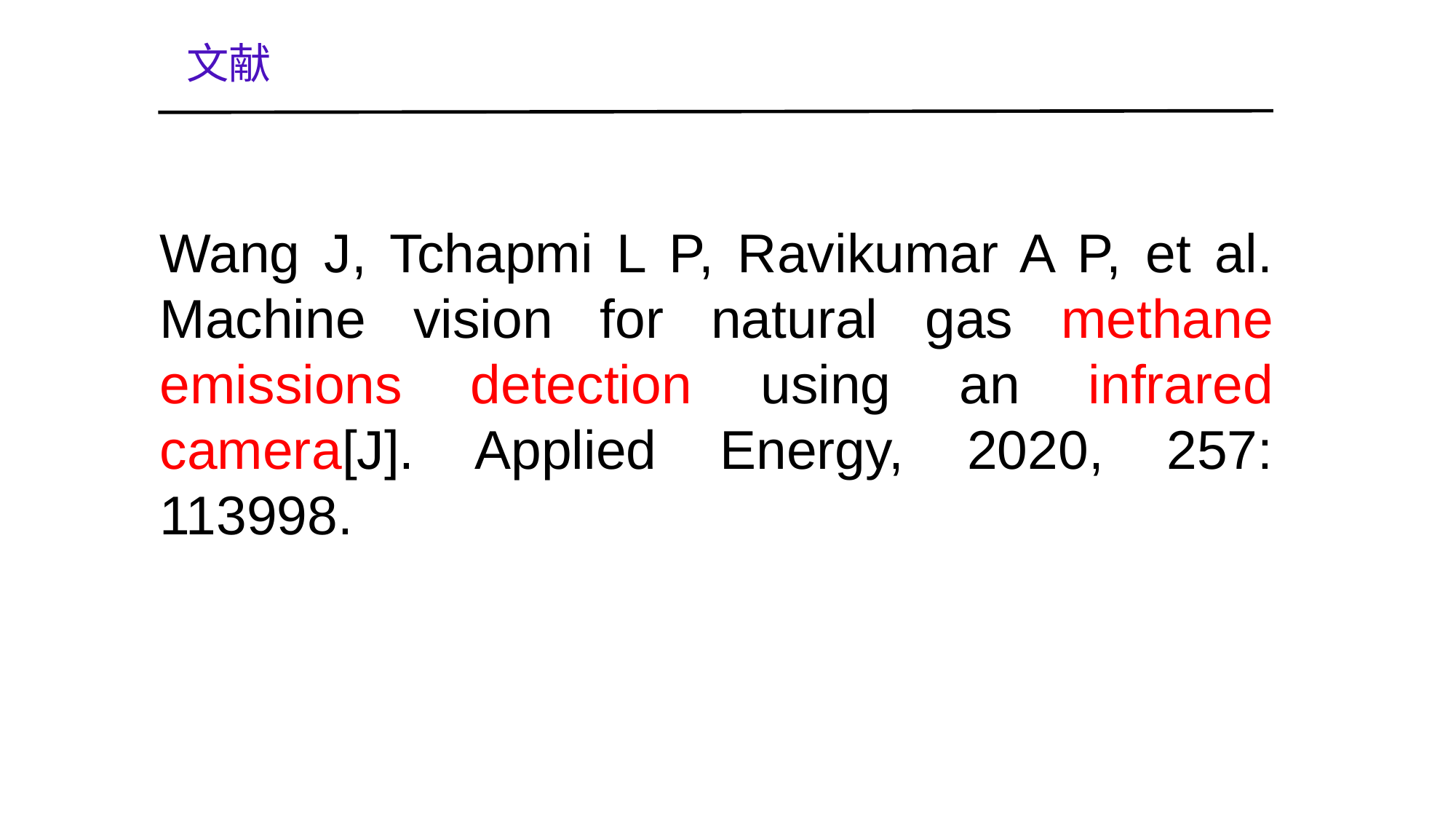

文献
Wang J, Tchapmi L P, Ravikumar A P, et al. Machine vision for natural gas methane emissions detection using an infrared camera[J]. Applied Energy, 2020, 257: 113998.